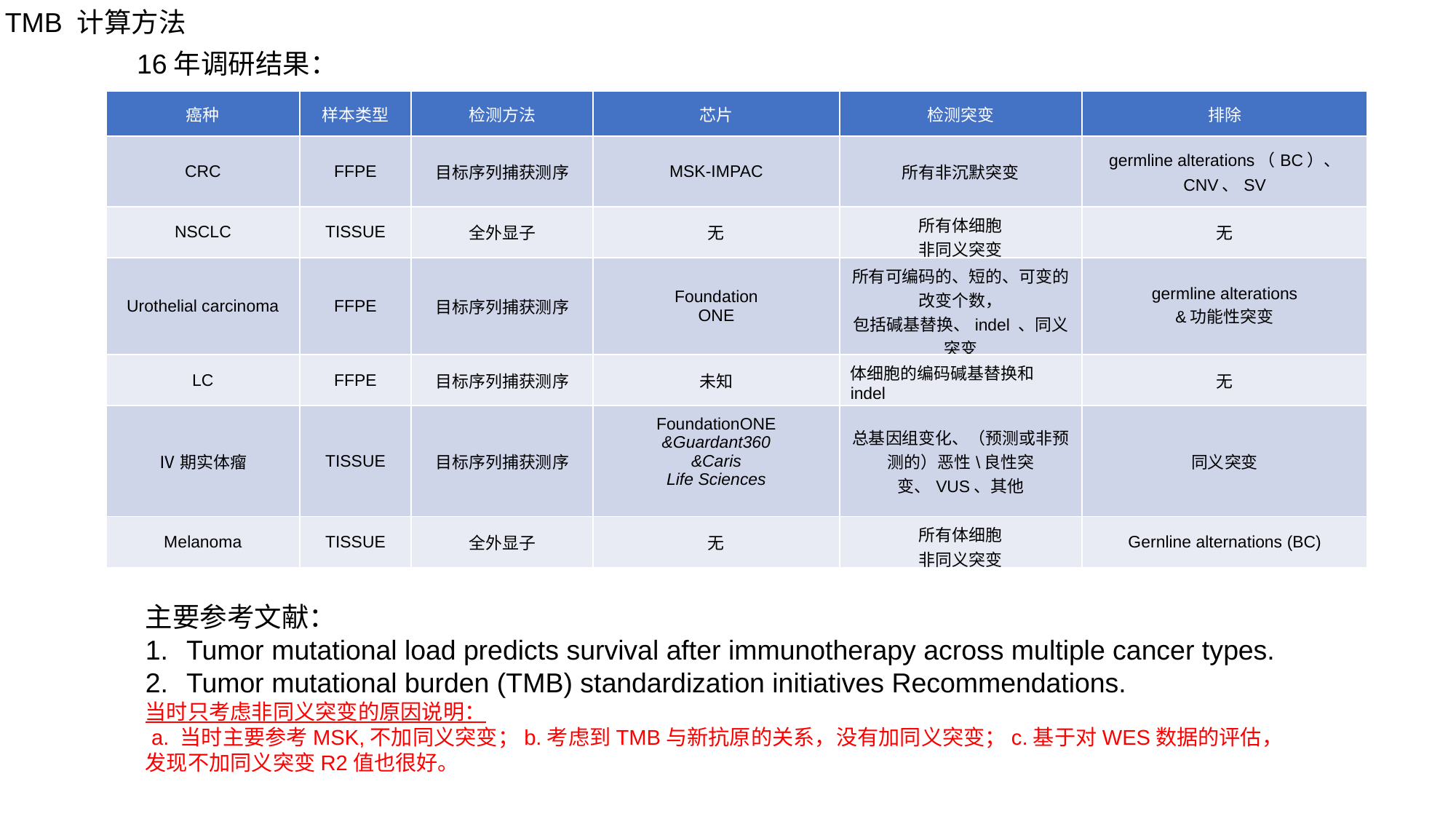

TMB 计算方法
16年调研结果：
| 癌种 | 样本类型 | 检测方法 | 芯片 | 检测突变 | 排除 |
| --- | --- | --- | --- | --- | --- |
| CRC | FFPE | 目标序列捕获测序 | MSK-IMPAC | 所有非沉默突变 | germline alterations（BC）、 CNV、SV |
| NSCLC | TISSUE | 全外显子 | 无 | 所有体细胞 非同义突变 | 无 |
| Urothelial carcinoma | FFPE | 目标序列捕获测序 | Foundation ONE | 所有可编码的、短的、可变的改变个数， 包括碱基替换、indel 、同义突变 | germline alterations &功能性突变 |
| LC | FFPE | 目标序列捕获测序 | 未知 | 体细胞的编码碱基替换和indel | 无 |
| Ⅳ期实体瘤 | TISSUE | 目标序列捕获测序 | FoundationONE &Guardant360 &Caris Life Sciences | 总基因组变化、（预测或非预测的）恶性\良性突变、VUS、其他 | 同义突变 |
| Melanoma | TISSUE | 全外显子 | 无 | 所有体细胞 非同义突变 | Gernline alternations (BC) |
主要参考文献：
Tumor mutational load predicts survival after immunotherapy across multiple cancer types.
Tumor mutational burden (TMB) standardization initiatives Recommendations.
当时只考虑非同义突变的原因说明：
 a. 当时主要参考MSK,不加同义突变；b.考虑到TMB与新抗原的关系，没有加同义突变；c.基于对WES数据的评估，发现不加同义突变R2值也很好。